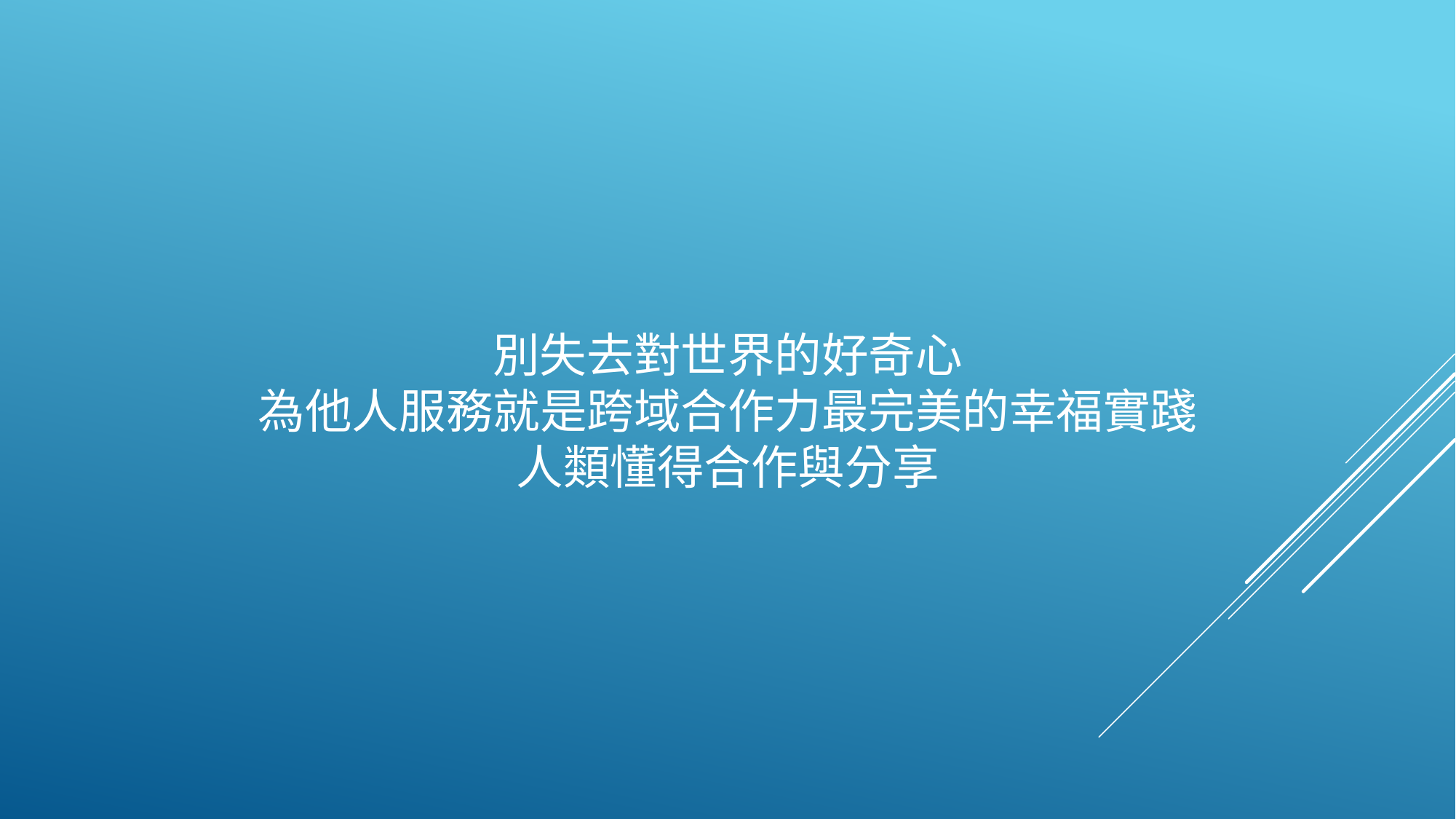

# 別失去對世界的好奇心 為他人服務就是跨域合作力最完美的幸福實踐 人類懂得合作與分享